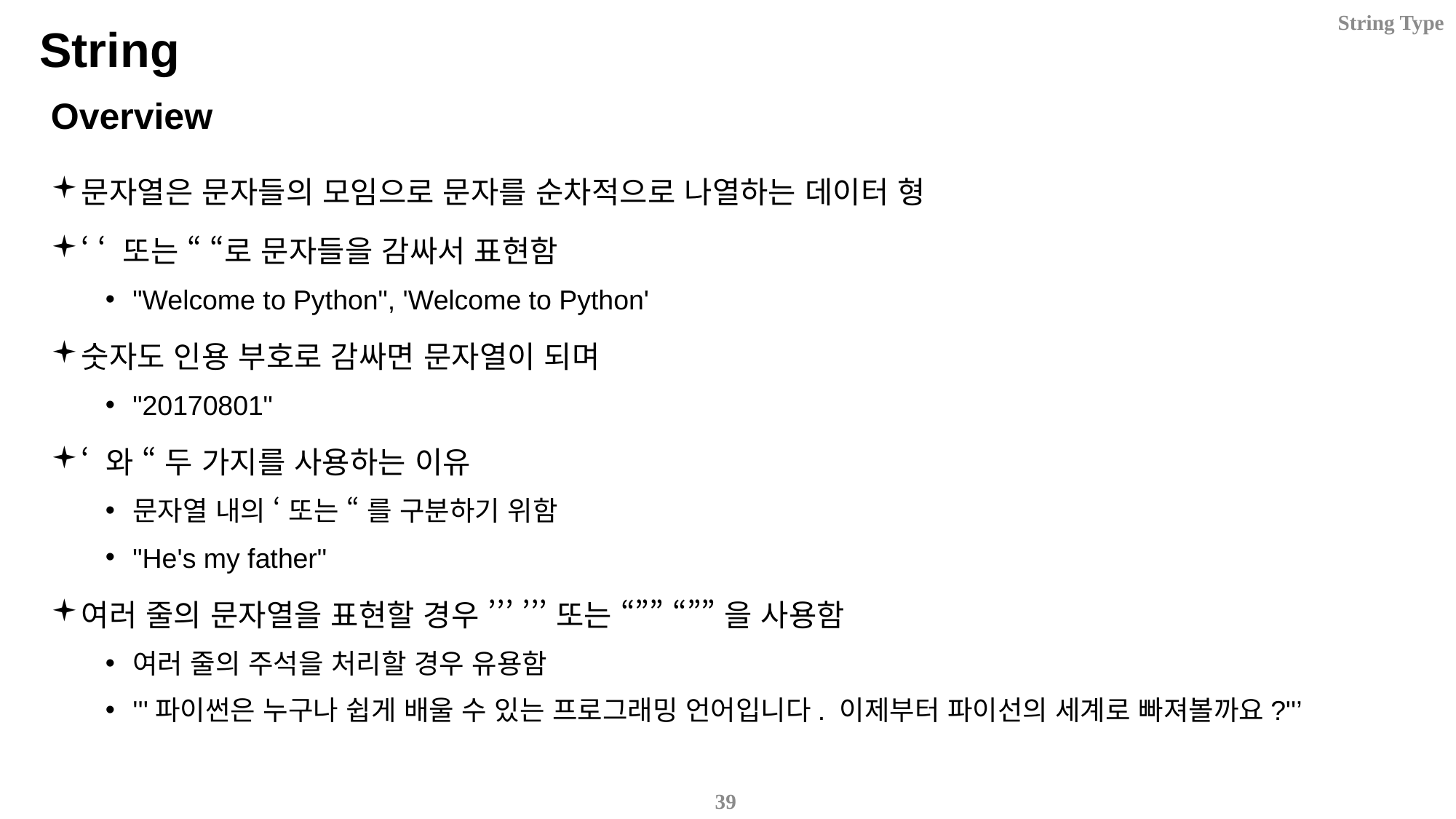

String Type
# String
Overview
문자열은 문자들의 모임으로 문자를 순차적으로 나열하는 데이터 형
‘ ‘ 또는 “ “로 문자들을 감싸서 표현함
"Welcome to Python", 'Welcome to Python'
숫자도 인용 부호로 감싸면 문자열이 되며
"20170801"
‘ 와 “ 두 가지를 사용하는 이유
문자열 내의 ‘ 또는 “ 를 구분하기 위함
"He's my father"
여러 줄의 문자열을 표현할 경우 ’’’ ’’’ 또는 “”” “”” 을 사용함
여러 줄의 주석을 처리할 경우 유용함
'''파이썬은 누구나 쉽게 배울 수 있는 프로그래밍 언어입니다. 이제부터 파이선의 세계로 빠져볼까요?''’

39